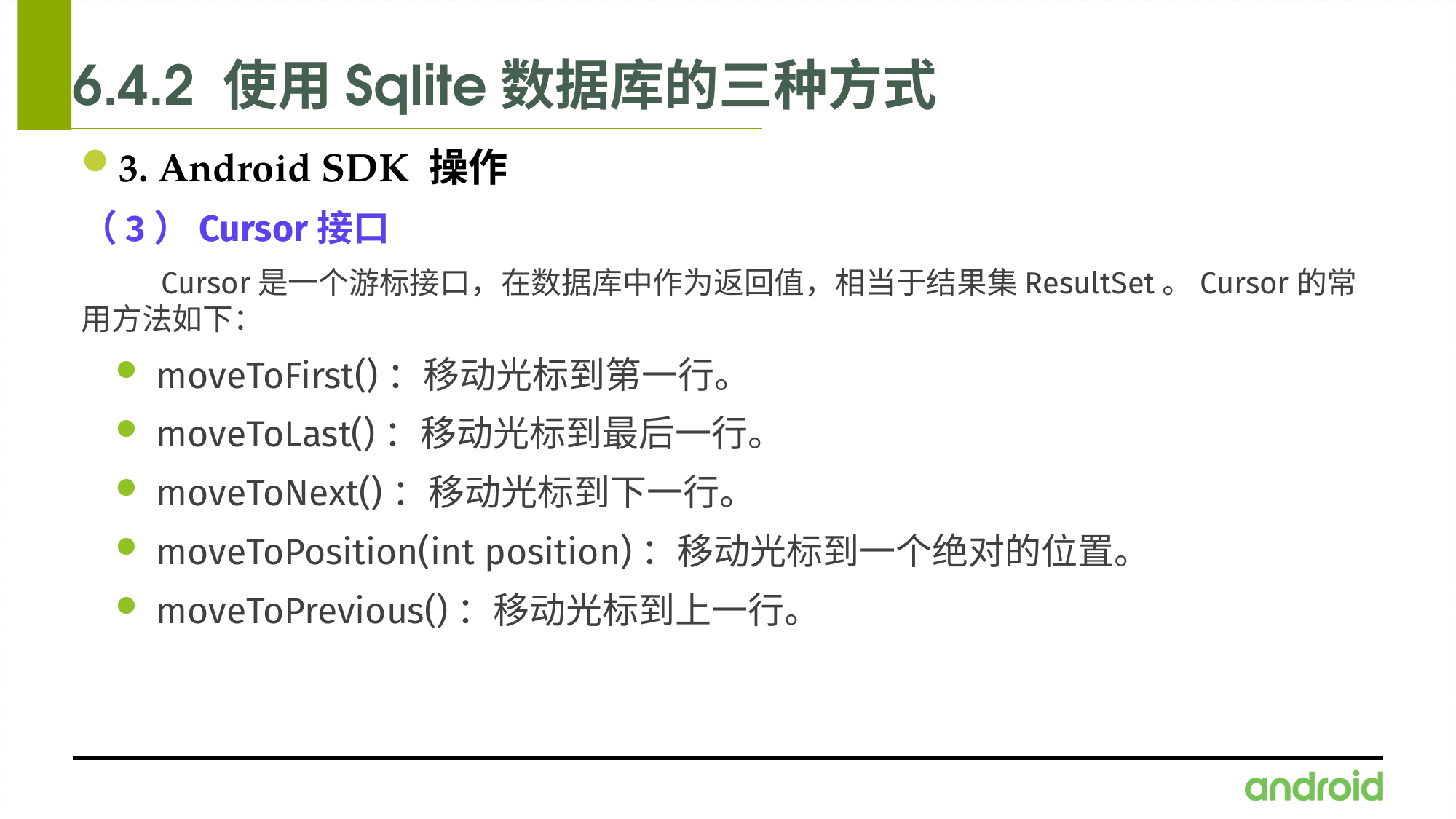

# 6.4.2 使用Sqlite数据库的三种方式
3. Android SDK 操作
（3）Cursor接口
          Cursor是一个游标接口，在数据库中作为返回值，相当于结果集ResultSet。Cursor的常用方法如下：
moveToFirst()：移动光标到第一行。
moveToLast()：移动光标到最后一行。
moveToNext()：移动光标到下一行。
moveToPosition(int position)：移动光标到一个绝对的位置。
moveToPrevious()：移动光标到上一行。